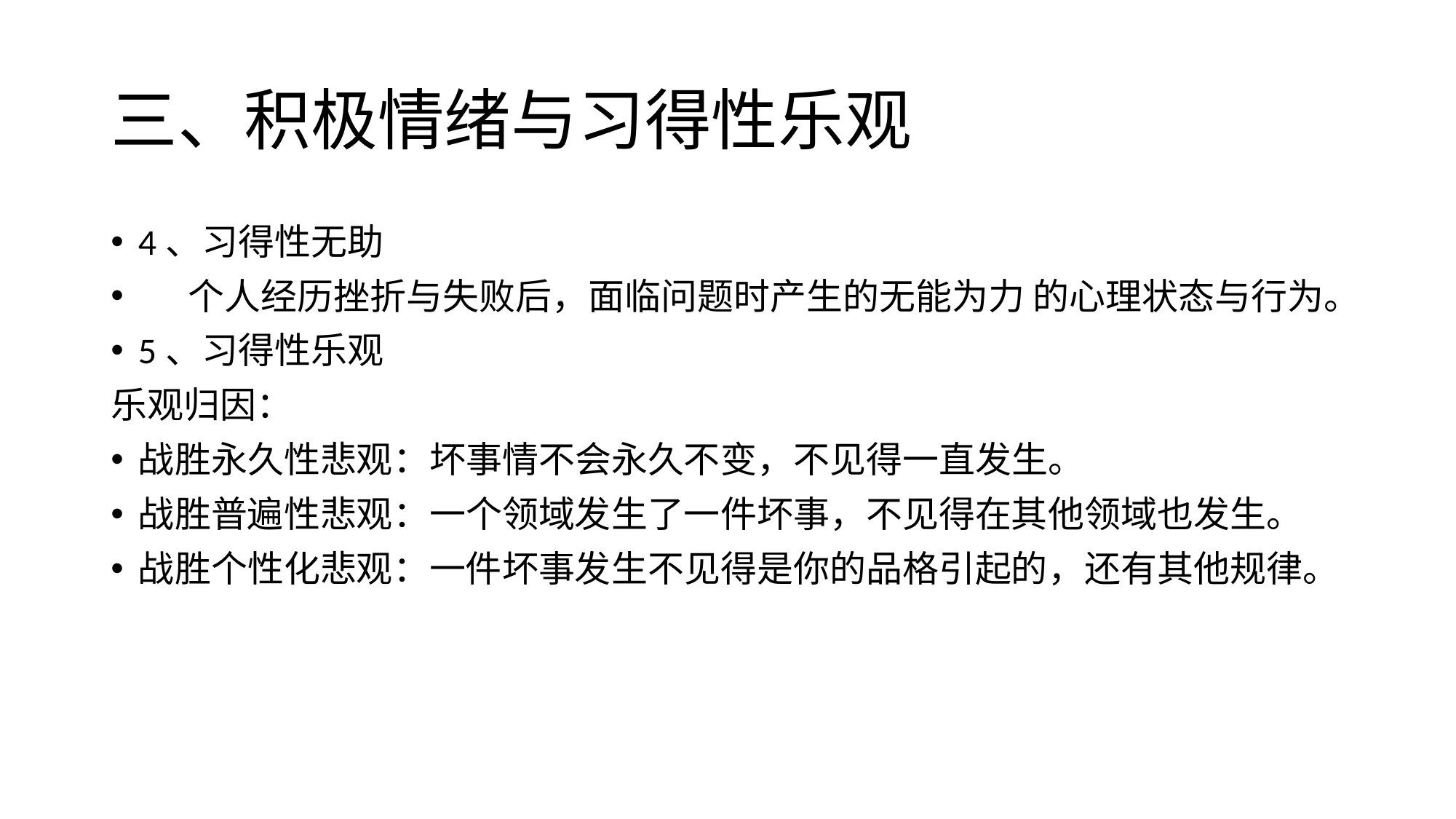

# 三、积极情绪与习得性乐观
4、习得性无助
     个人经历挫折与失败后，面临问题时产生的无能为力 的心理状态与行为。
5、习得性乐观
乐观归因：
战胜永久性悲观：坏事情不会永久不变，不见得一直发生。
战胜普遍性悲观：一个领域发生了一件坏事，不见得在其他领域也发生。
战胜个性化悲观：一件坏事发生不见得是你的品格引起的，还有其他规律。